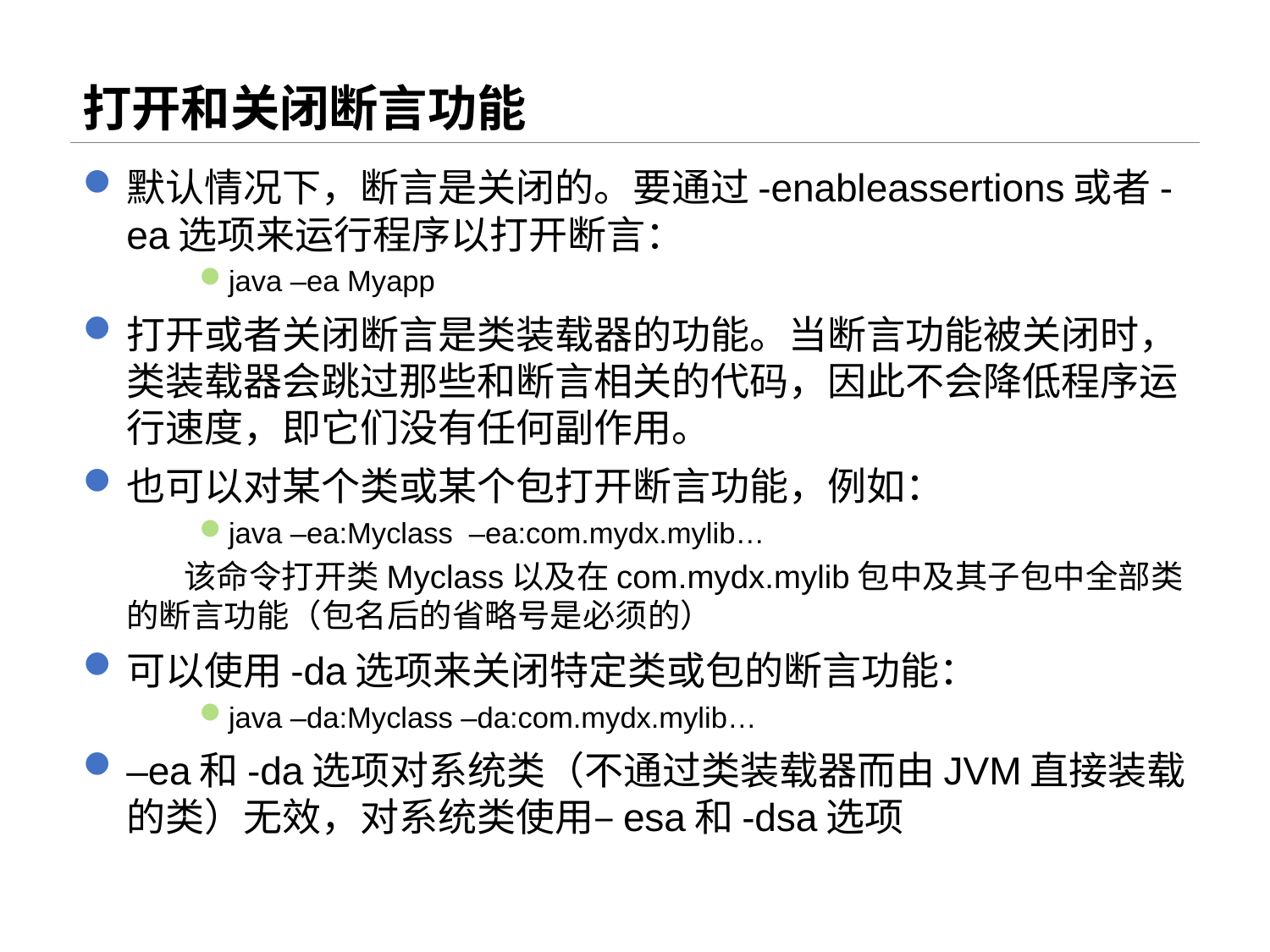

# 打开和关闭断言功能
默认情况下，断言是关闭的。要通过-enableassertions或者-ea选项来运行程序以打开断言：
java –ea Myapp
打开或者关闭断言是类装载器的功能。当断言功能被关闭时，类装载器会跳过那些和断言相关的代码，因此不会降低程序运行速度，即它们没有任何副作用。
也可以对某个类或某个包打开断言功能，例如：
java –ea:Myclass  –ea:com.mydx.mylib…
       该命令打开类Myclass以及在com.mydx.mylib包中及其子包中全部类的断言功能（包名后的省略号是必须的）
可以使用-da选项来关闭特定类或包的断言功能：
java –da:Myclass –da:com.mydx.mylib…
–ea和-da选项对系统类（不通过类装载器而由JVM直接装载的类）无效，对系统类使用–esa和-dsa选项

78